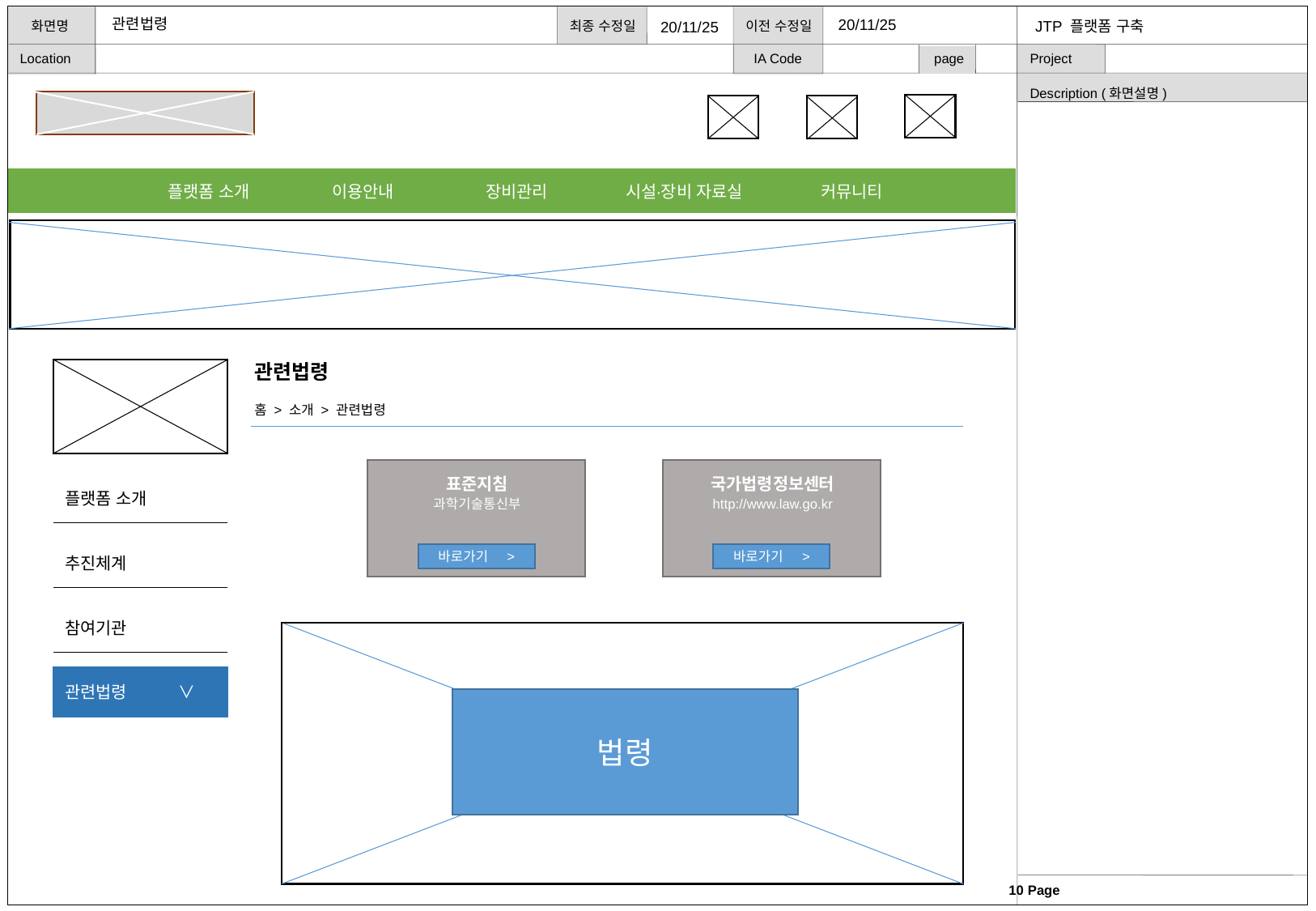

관련법령
20/11/25
JTP 플랫폼 구축
20/11/25

플랫폼 소개
이용안내
장비관리
시설∙장비 자료실
커뮤니티

관련법령

홈 > 소개 > 관련법령
국가법령정보센터

http://www.law.go.kr

표준지침

과학기술통신부
플랫폼 소개
추진체계
바로가기    >
바로가기    >
참여기관

관련법령           ∨
법령